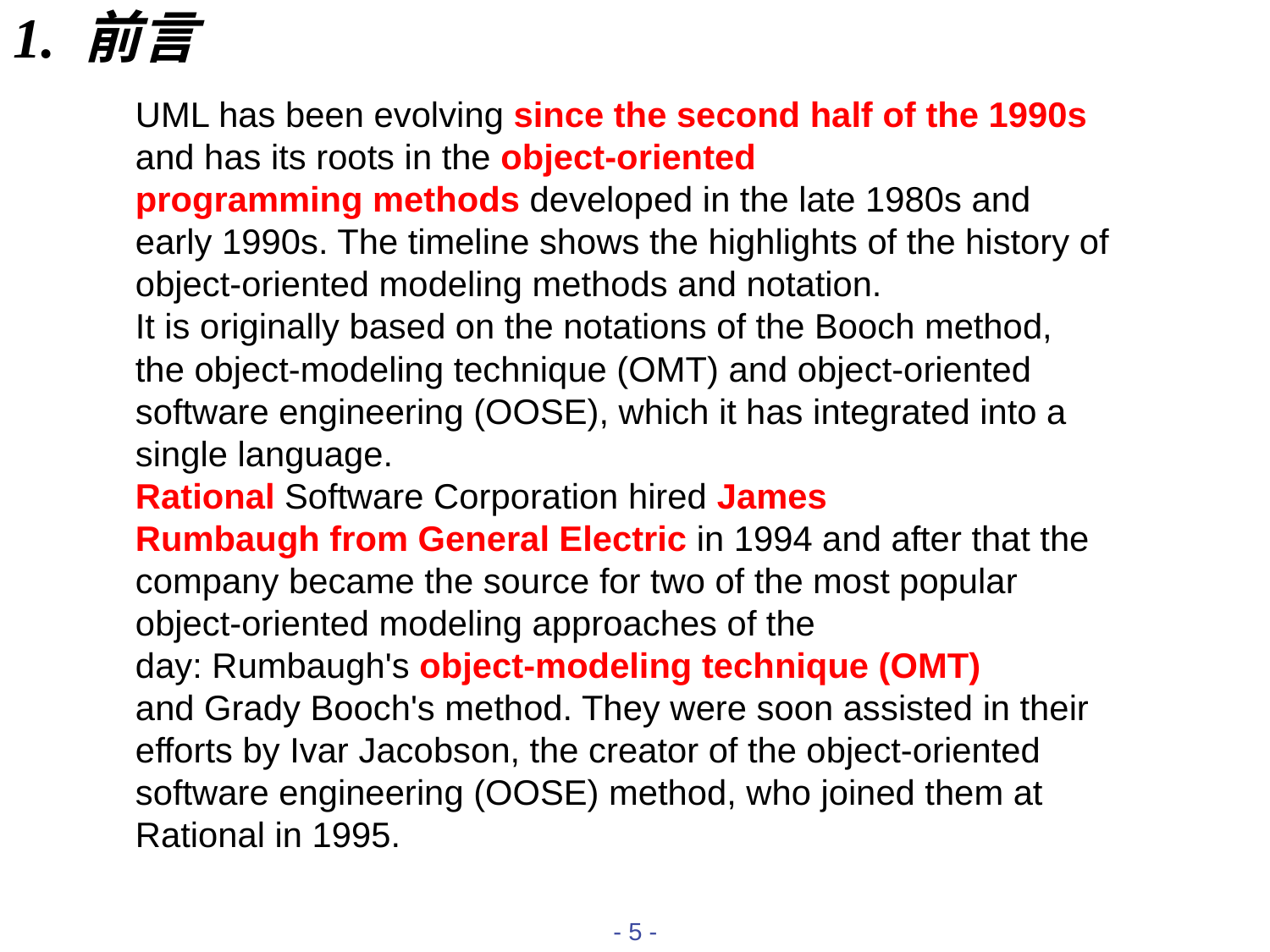

1. 前言
UML has been evolving since the second half of the 1990s and has its roots in the object-oriented programming methods developed in the late 1980s and early 1990s. The timeline shows the highlights of the history of object-oriented modeling methods and notation.
It is originally based on the notations of the Booch method, the object-modeling technique (OMT) and object-oriented software engineering (OOSE), which it has integrated into a single language.
Rational Software Corporation hired James Rumbaugh from General Electric in 1994 and after that the company became the source for two of the most popular object-oriented modeling approaches of the day: Rumbaugh's object-modeling technique (OMT) and Grady Booch's method. They were soon assisted in their efforts by Ivar Jacobson, the creator of the object-oriented software engineering (OOSE) method, who joined them at Rational in 1995.